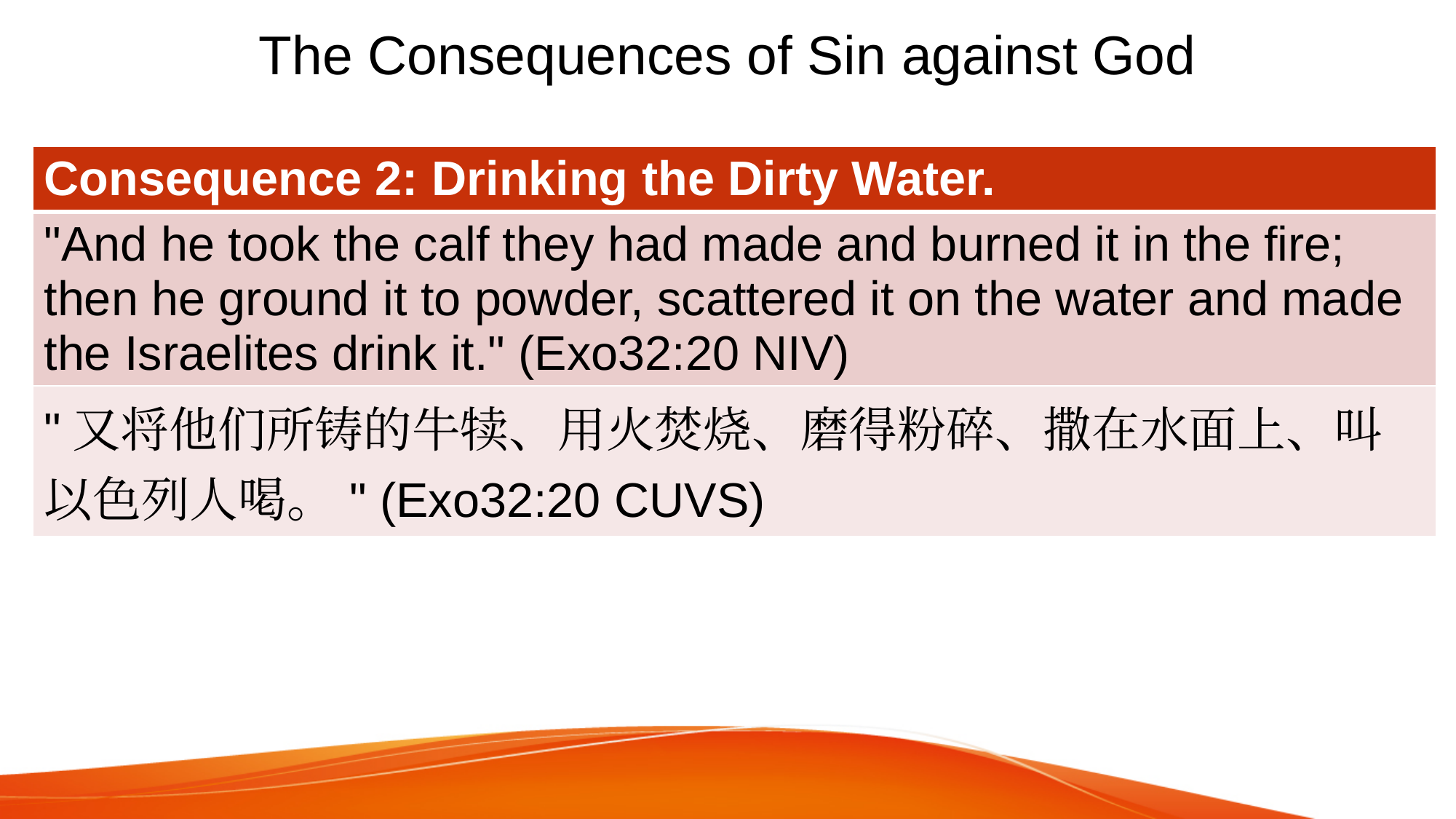

# The Consequences of Sin against God
| Consequence 2: Drinking the Dirty Water. |
| --- |
| "And he took the calf they had made and burned it in the fire; then he ground it to powder, scattered it on the water and made the Israelites drink it." (Exo32:20 NIV) |
| "又将他们所铸的牛犊、用火焚烧、磨得粉碎、撒在水面上、叫以色列人喝。" (Exo32:20 CUVS) |